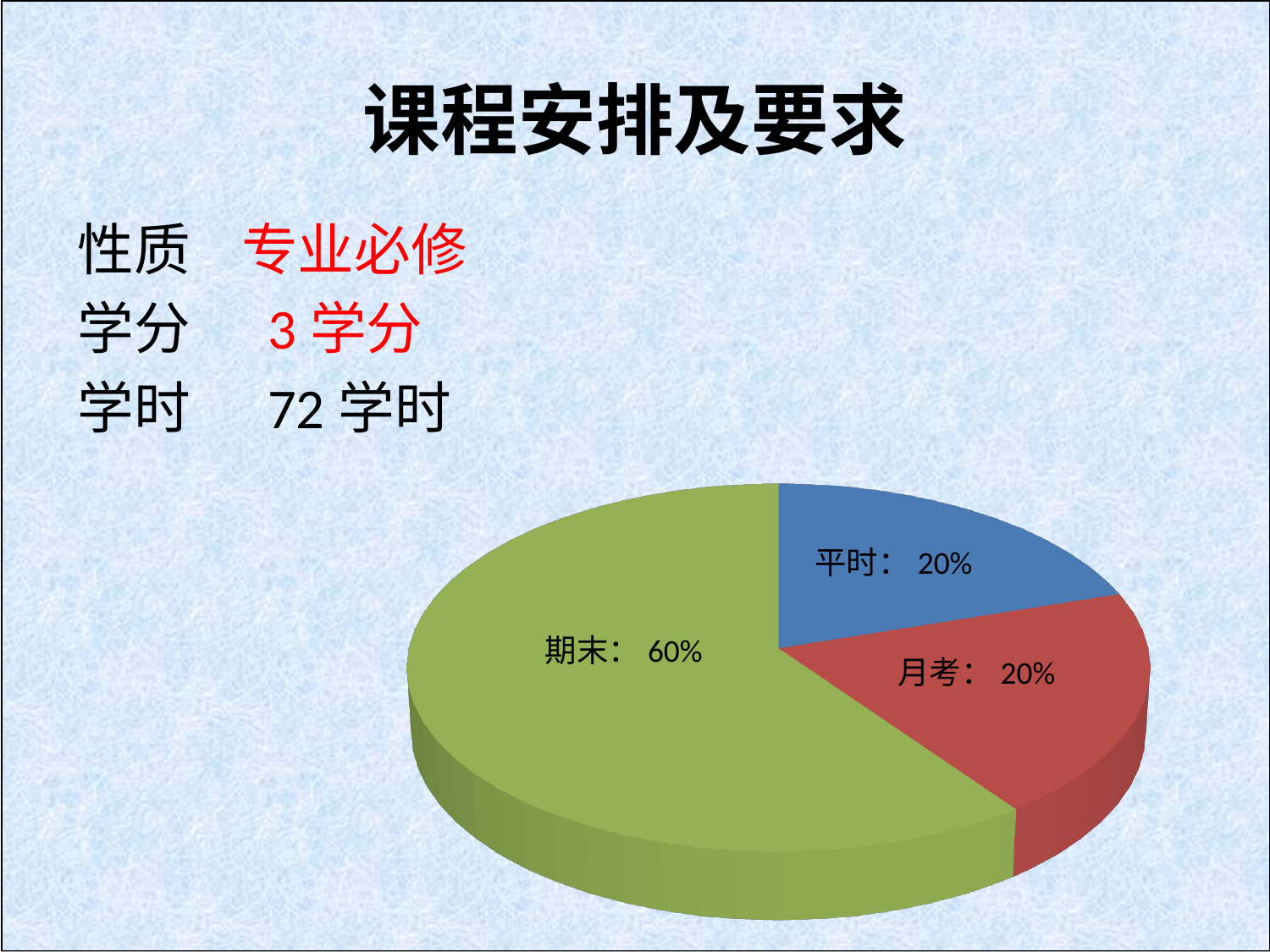

# 课程安排及要求
性质    专业必修
学分     3学分
学时     72学时

[unsupported chart]

平时：20%
期末：60%
月考：20%